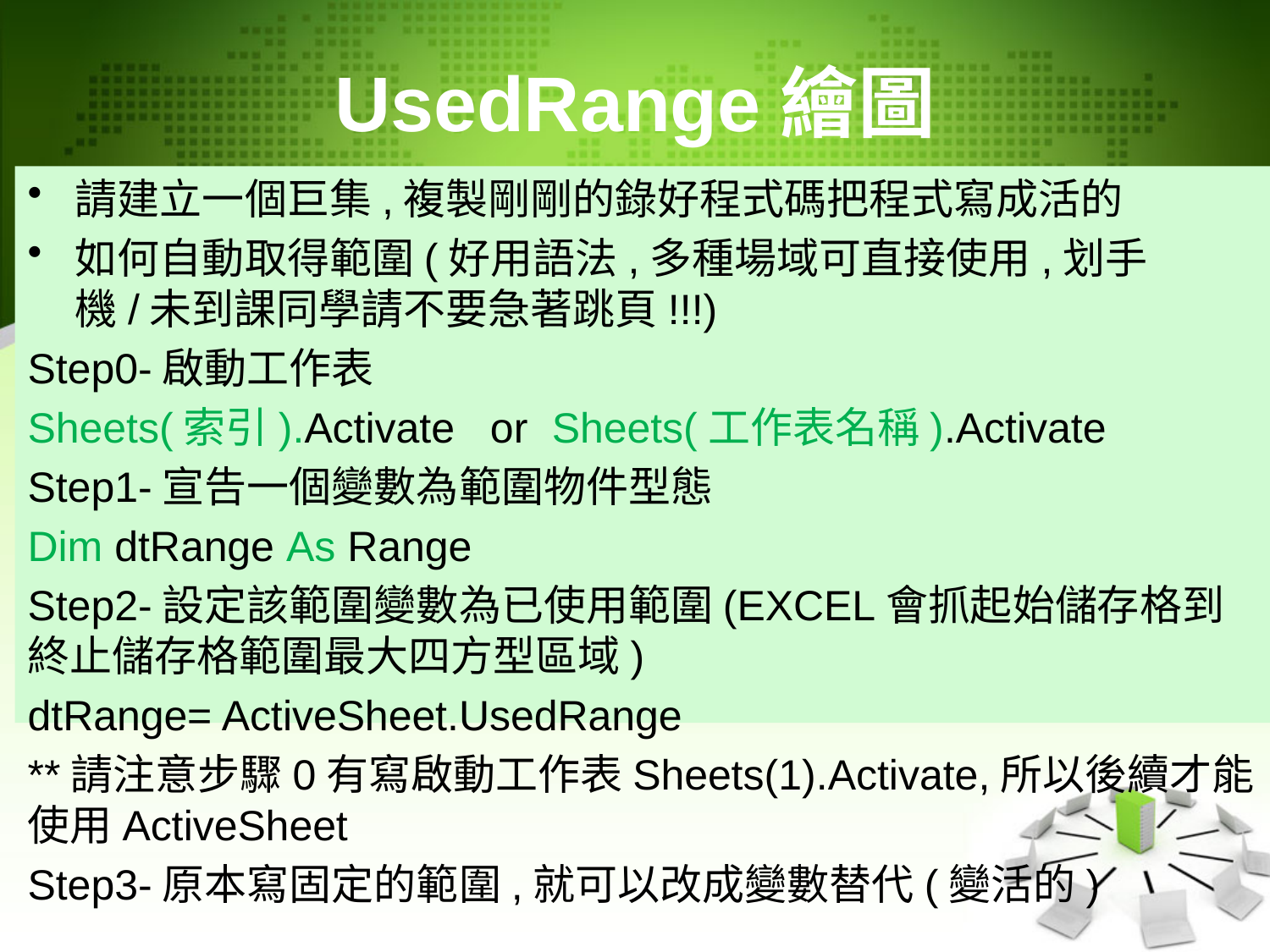

# UsedRange繪圖
請建立一個巨集,複製剛剛的錄好程式碼把程式寫成活的
如何自動取得範圍(好用語法,多種場域可直接使用,划手機/未到課同學請不要急著跳頁!!!)
Step0-啟動工作表
Sheets(索引).Activate   or  Sheets(工作表名稱).Activate
Step1-宣告一個變數為範圍物件型態
Dim dtRange As Range
Step2-設定該範圍變數為已使用範圍(EXCEL會抓起始儲存格到終止儲存格範圍最大四方型區域)
dtRange= ActiveSheet.UsedRange
**請注意步驟0有寫啟動工作表Sheets(1).Activate,所以後續才能使用ActiveSheet
Step3-原本寫固定的範圍,就可以改成變數替代(變活的)